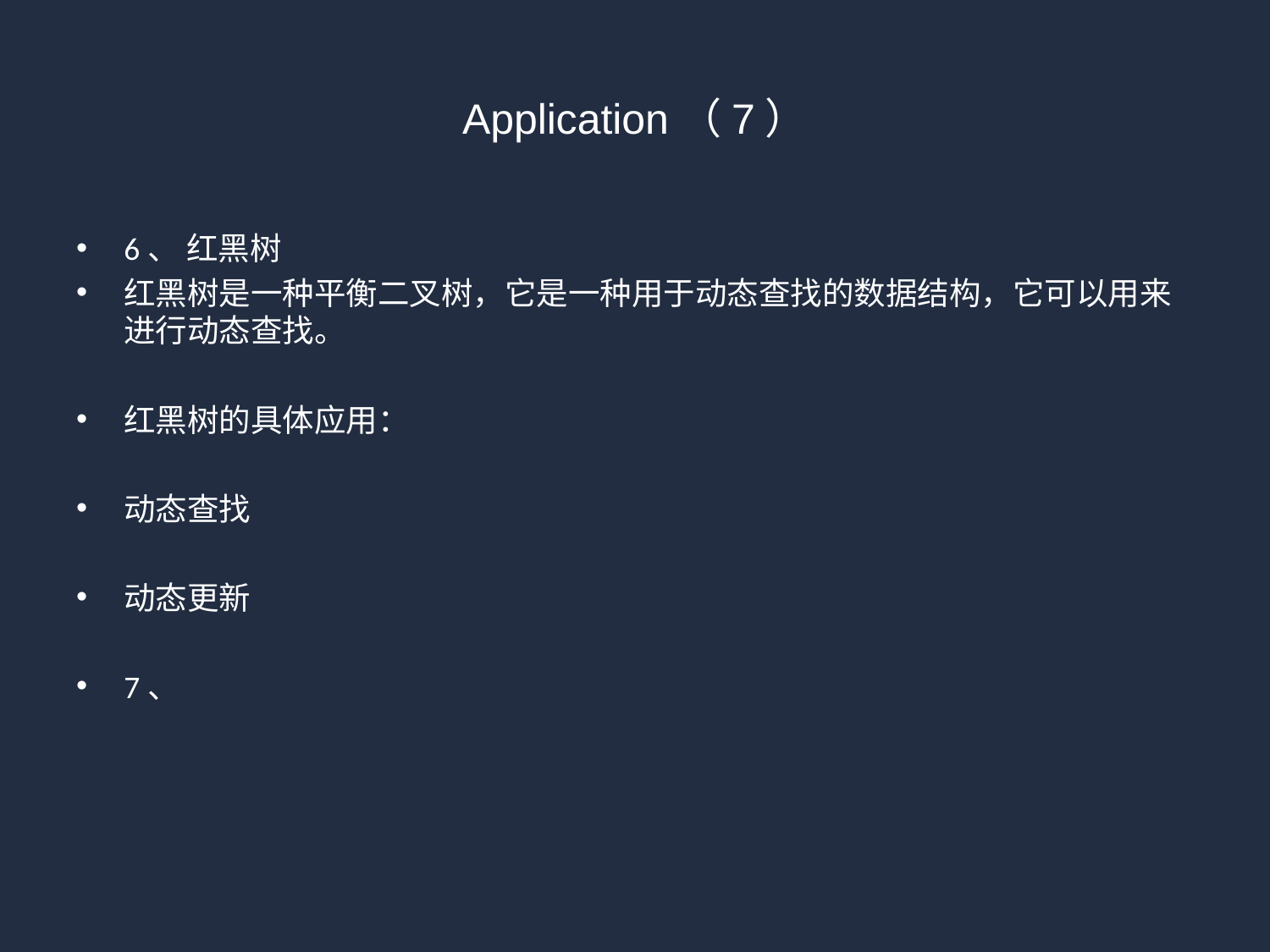

# Application（7）
6、 红黑树
红黑树是一种平衡二叉树，它是一种用于动态查找的数据结构，它可以用来进行动态查找。

红黑树的具体应用：

动态查找

动态更新

7、